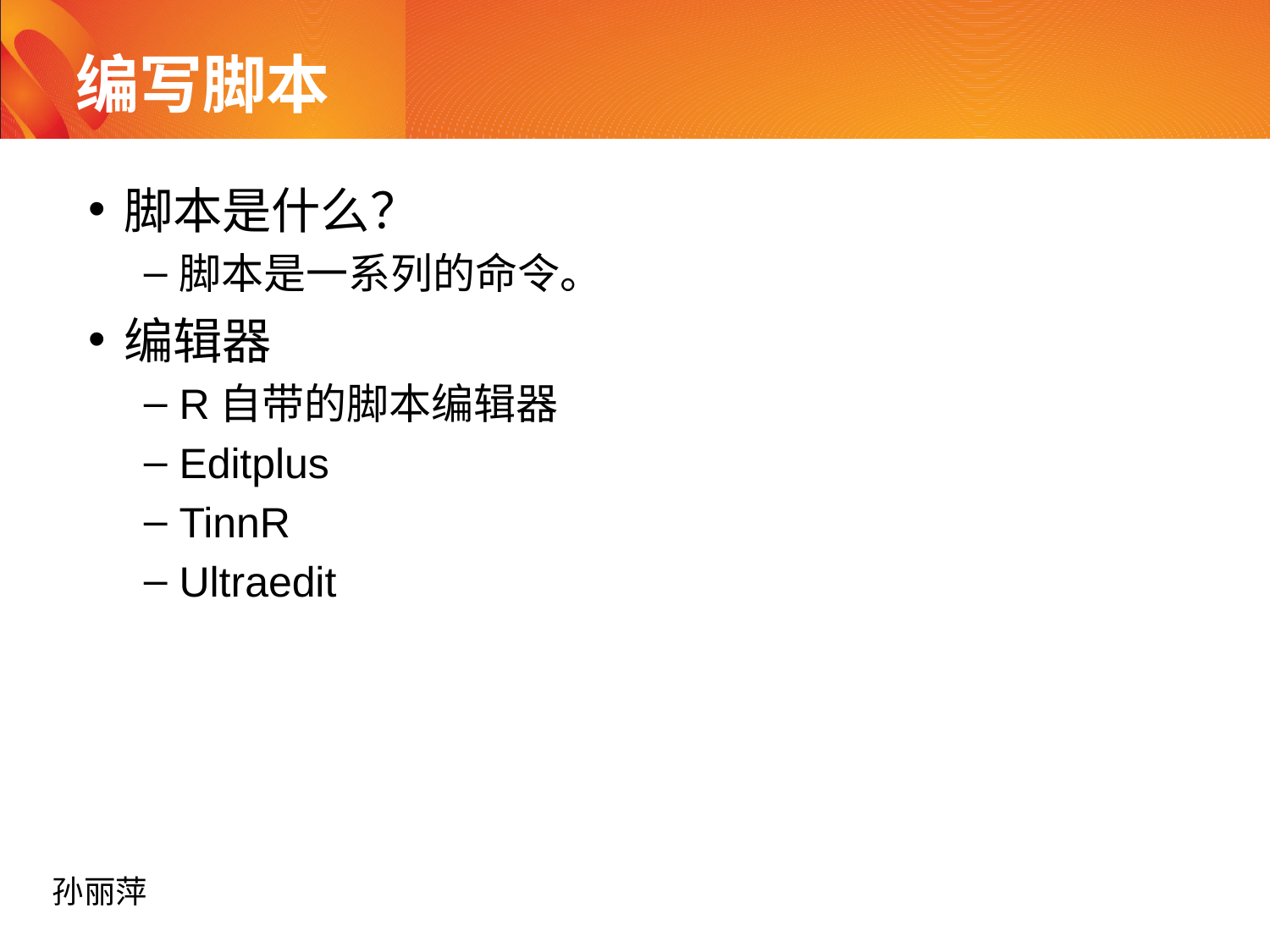

# 编写脚本
脚本是什么？
脚本是一系列的命令。
编辑器
R自带的脚本编辑器
Editplus
TinnR
Ultraedit